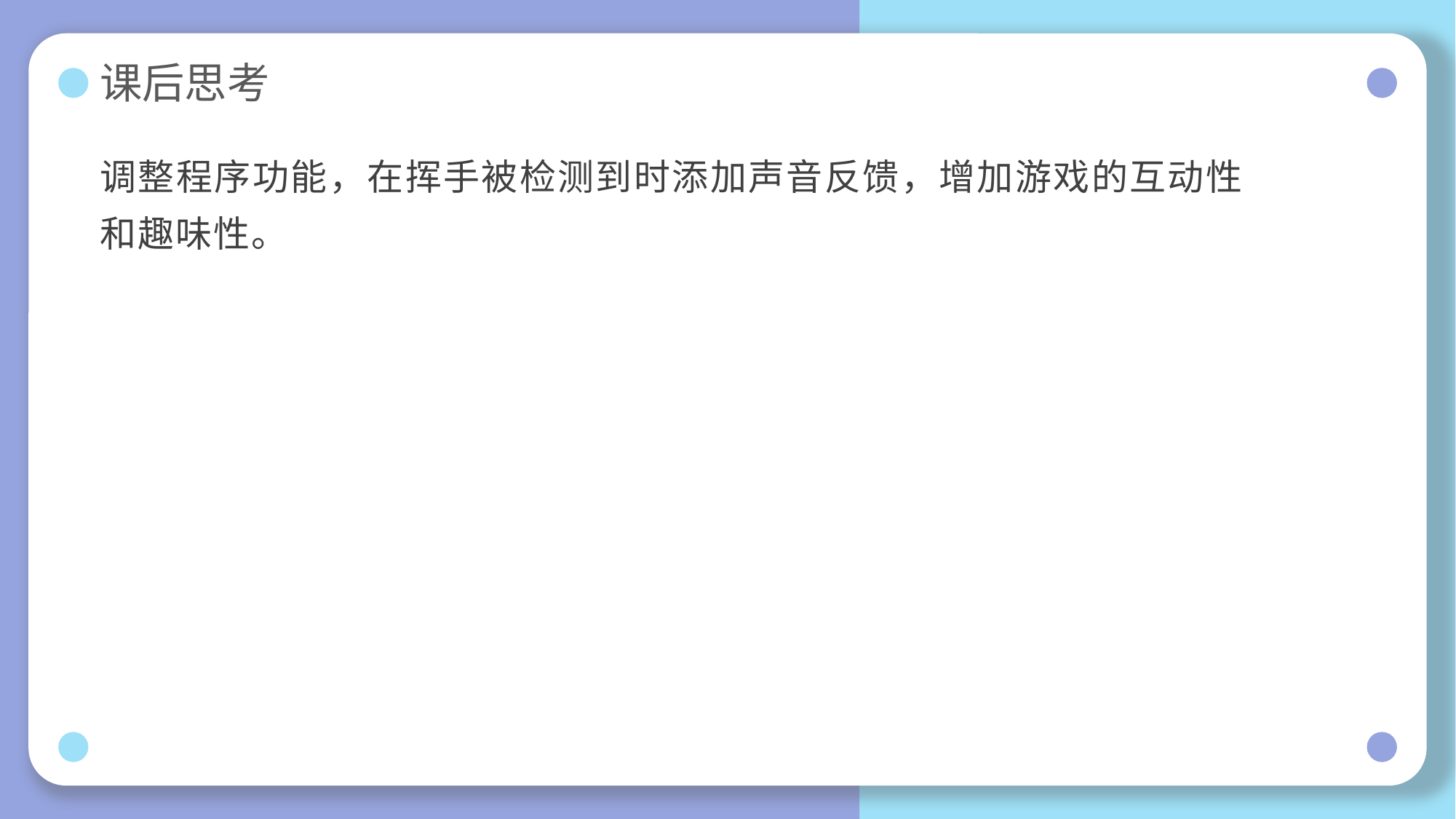

# 课后思考
调整程序功能，在挥手被检测到时添加声音反馈，增加游戏的互动性和趣味性。